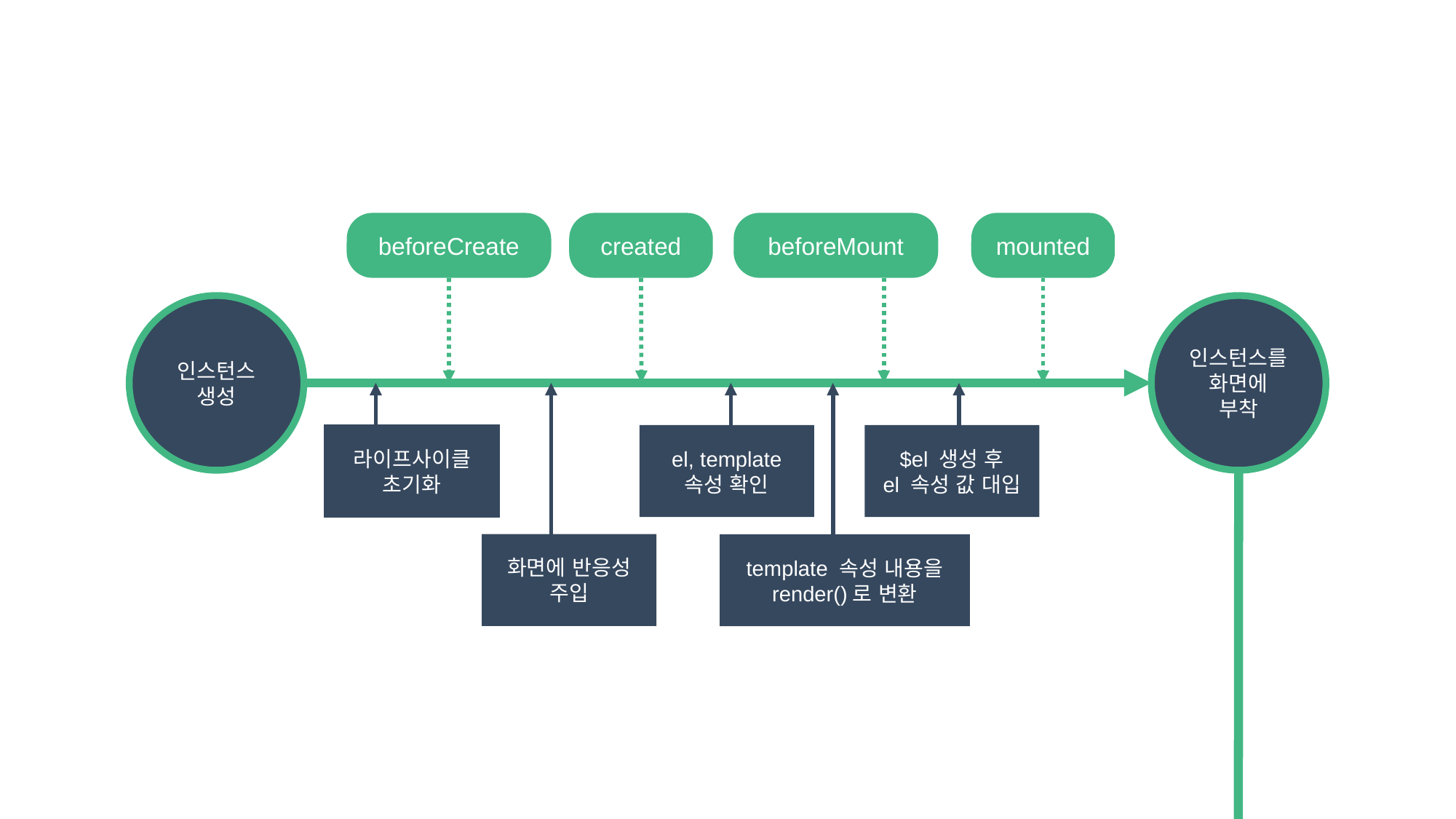

beforeCreate
created
beforeMount
mounted
인스턴스 생성
인스턴스를 화면에 부착
라이프사이클
초기화
el, template
속성 확인
$el 생성 후
el 속성 값 대입
화면에 반응성 주입
template 속성 내용을 render()로 변환